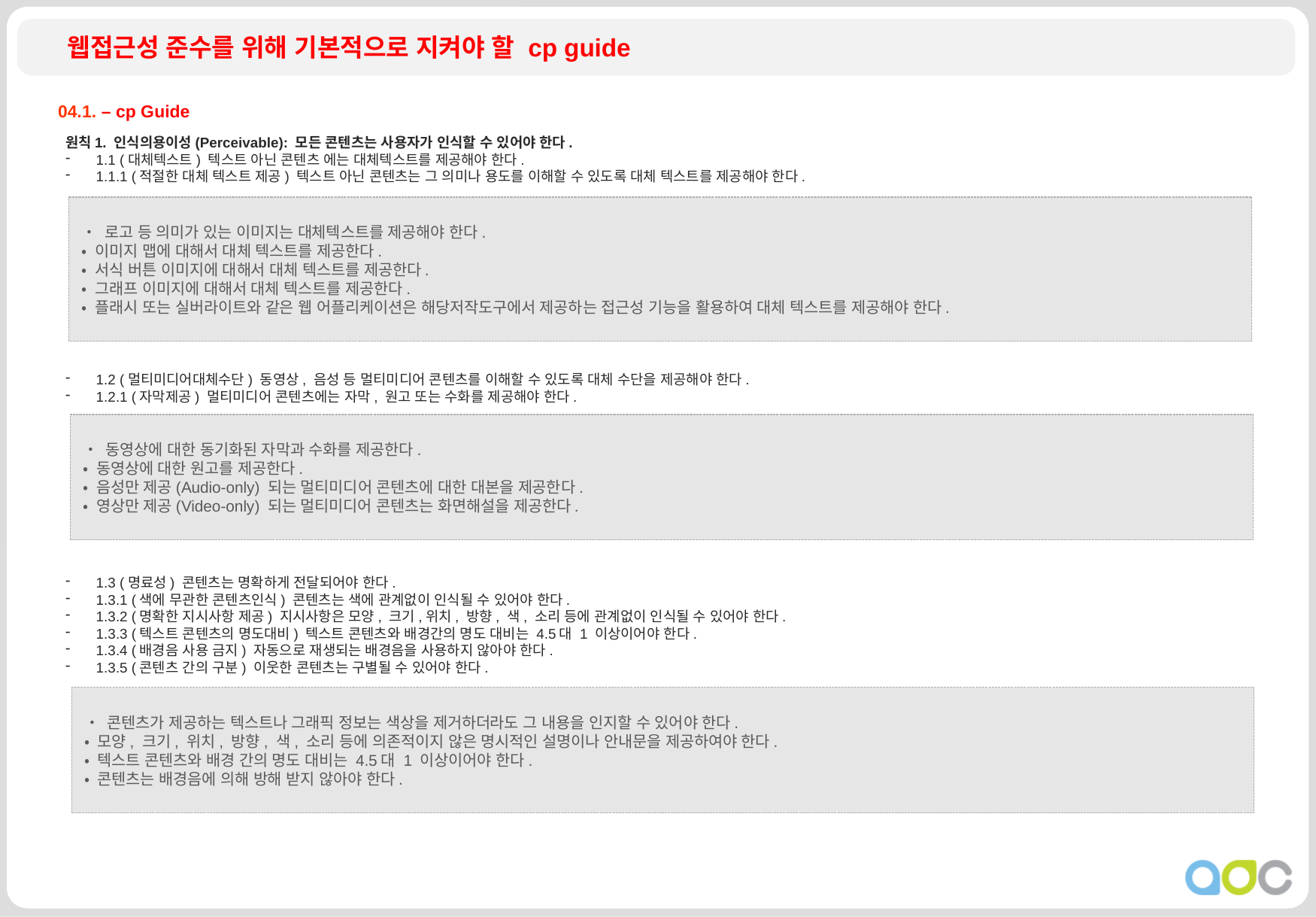

웹접근성 준수를 위해 기본적으로 지켜야 할 cp guide
04.1. – cp Guide
원칙1. 인식의용이성(Perceivable): 모든 콘텐츠는 사용자가 인식할 수 있어야 한다.
 1.1 (대체텍스트) 텍스트 아닌 콘텐츠 에는 대체텍스트를 제공해야 한다.
 1.1.1 (적절한 대체 텍스트 제공) 텍스트 아닌 콘텐츠는 그 의미나 용도를 이해할 수 있도록 대체 텍스트를 제공해야 한다.

 1.2 (멀티미디어대체수단) 동영상, 음성 등 멀티미디어 콘텐츠를 이해할 수 있도록 대체 수단을 제공해야 한다.
 1.2.1 (자막제공) 멀티미디어 콘텐츠에는 자막, 원고 또는 수화를 제공해야 한다.

 1.3 (명료성) 콘텐츠는 명확하게 전달되어야 한다.
 1.3.1 (색에 무관한 콘텐츠인식) 콘텐츠는 색에 관계없이 인식될 수 있어야 한다.
 1.3.2 (명확한 지시사항 제공) 지시사항은 모양, 크기,위치, 방향, 색, 소리 등에 관계없이 인식될 수 있어야 한다.
 1.3.3 (텍스트 콘텐츠의 명도대비) 텍스트 콘텐츠와 배경간의 명도 대비는 4.5대 1 이상이어야 한다.
 1.3.4 (배경음 사용 금지) 자동으로 재생되는 배경음을 사용하지 않아야 한다.
 1.3.5 (콘텐츠 간의 구분) 이웃한 콘텐츠는 구별될 수 있어야 한다.

• 로고 등 의미가 있는 이미지는 대체텍스트를 제공해야 한다.
• 이미지 맵에 대해서 대체 텍스트를 제공한다.
• 서식 버튼 이미지에 대해서 대체 텍스트를 제공한다.
• 그래프 이미지에 대해서 대체 텍스트를 제공한다.
• 플래시 또는 실버라이트와 같은 웹 어플리케이션은 해당저작도구에서 제공하는 접근성 기능을 활용하여 대체 텍스트를 제공해야 한다.

• 동영상에 대한 동기화된 자막과 수화를 제공한다.
• 동영상에 대한 원고를 제공한다.
• 음성만 제공(Audio-only) 되는 멀티미디어 콘텐츠에 대한 대본을 제공한다.
• 영상만 제공(Video-only) 되는 멀티미디어 콘텐츠는 화면해설을 제공한다.

• 콘텐츠가 제공하는 텍스트나 그래픽 정보는 색상을 제거하더라도 그 내용을 인지할 수 있어야 한다.
• 모양, 크기, 위치, 방향, 색, 소리 등에 의존적이지 않은 명시적인 설명이나 안내문을 제공하여야 한다.
• 텍스트 콘텐츠와 배경 간의 명도 대비는 4.5대 1 이상이어야 한다.
• 콘텐츠는 배경음에 의해 방해 받지 않아야 한다.